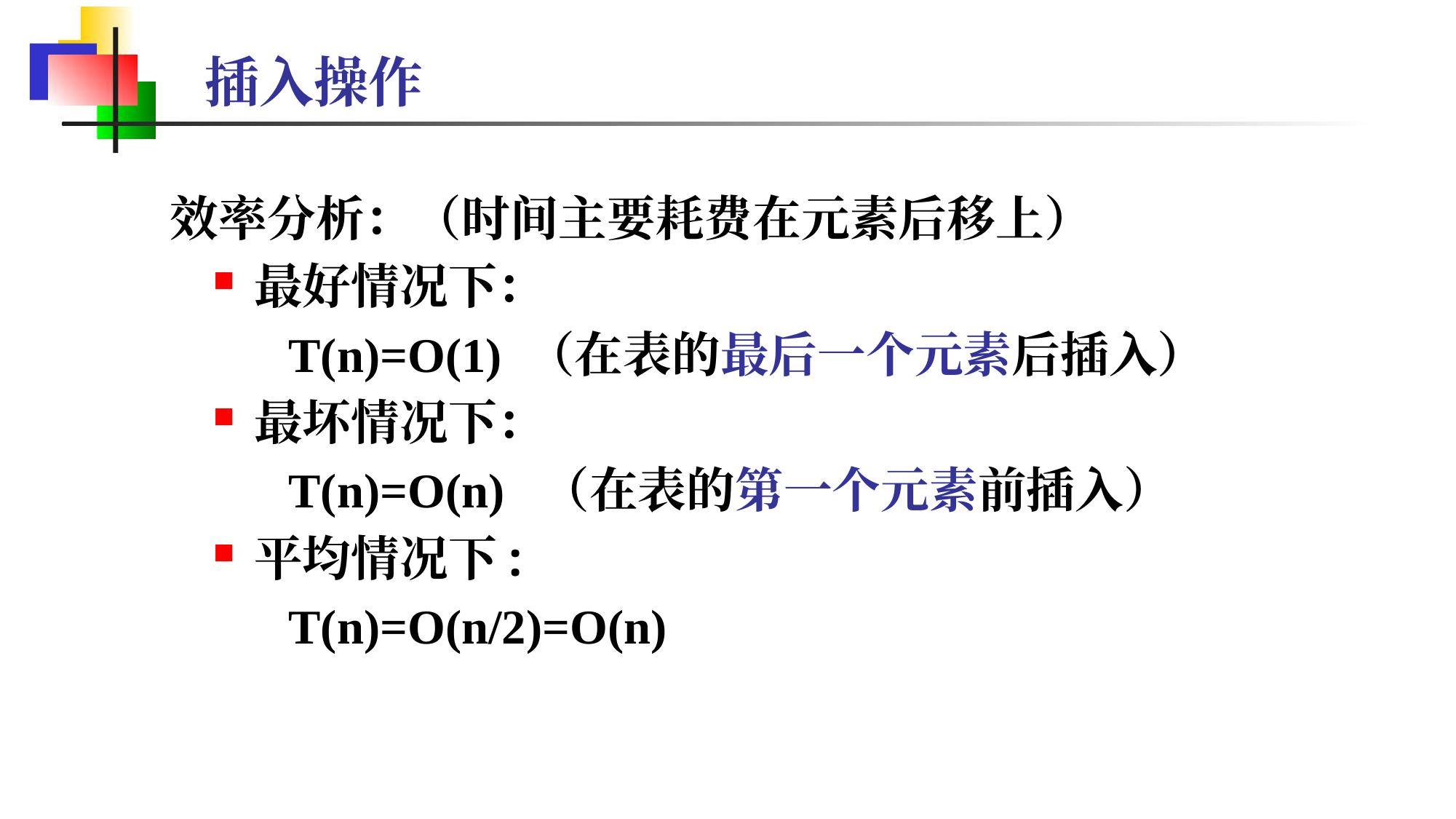

# 插入操作
效率分析：（时间主要耗费在元素后移上）
最好情况下：
      T(n)=O(1) （在表的最后一个元素后插入）
最坏情况下：
      T(n)=O(n)  （在表的第一个元素前插入）
平均情况下:
      T(n)=O(n/2)=O(n)